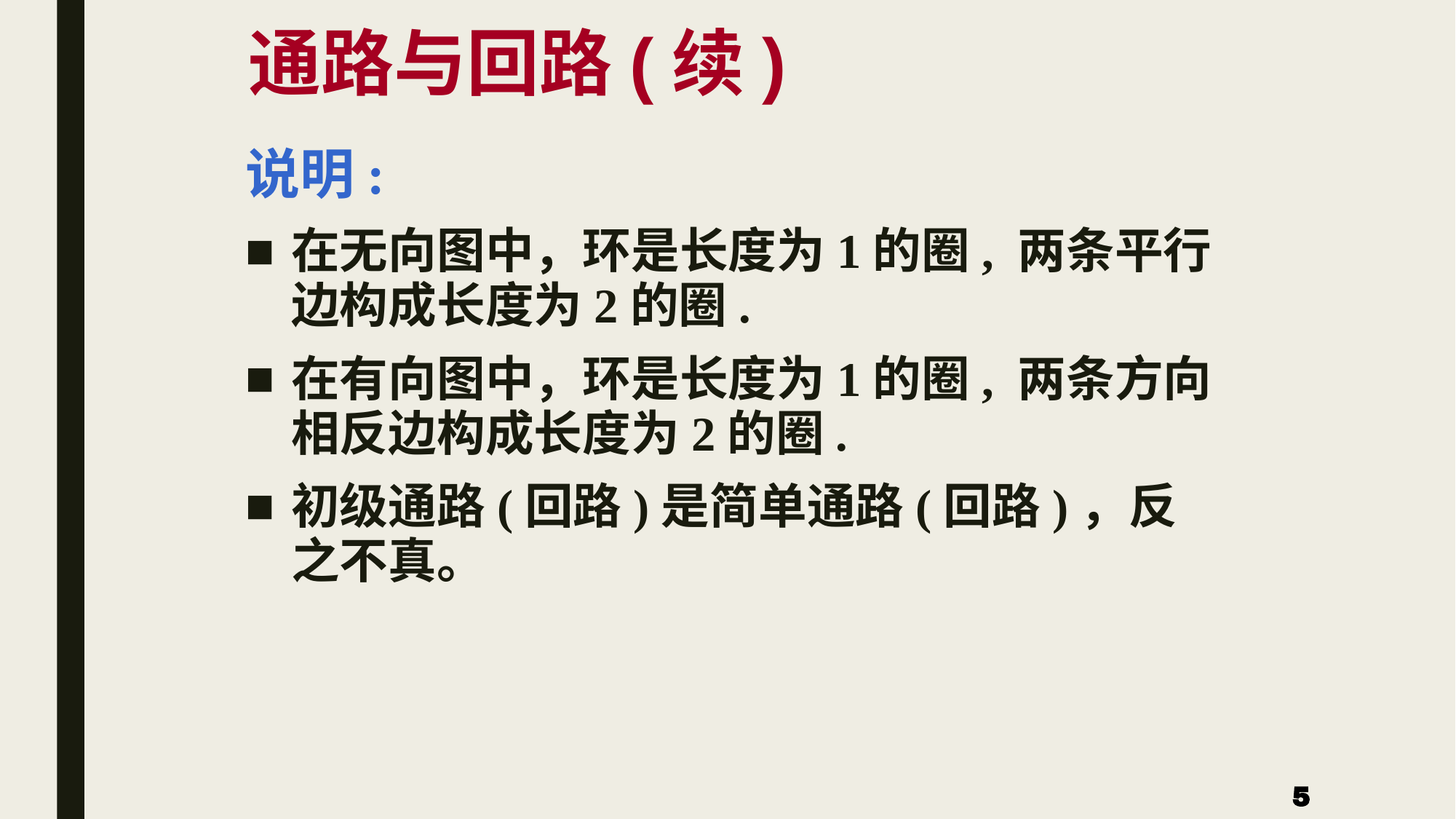

# 通路与回路(续)
说明:
在无向图中，环是长度为1的圈, 两条平行边构成长度为2的圈.
在有向图中，环是长度为1的圈, 两条方向相反边构成长度为2的圈.
初级通路(回路)是简单通路(回路)，反之不真。
5